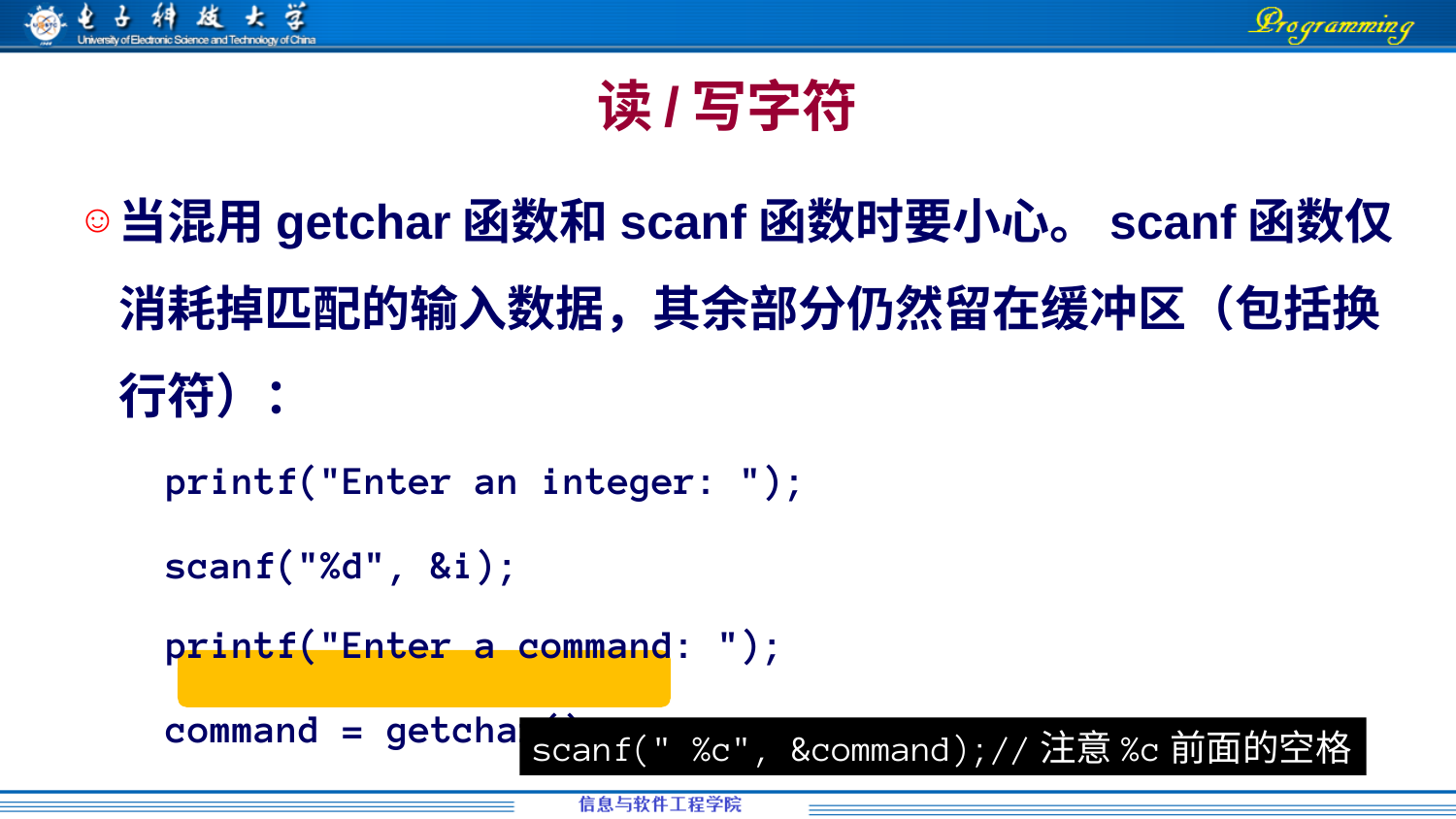

# 读/写字符
当混用getchar函数和scanf函数时要小心。scanf函数仅消耗掉匹配的输入数据，其余部分仍然留在缓冲区（包括换行符）：
	printf("Enter an integer: ");
	scanf("%d", &i);
	printf("Enter a command: ");
	command = getchar();

scanf(" %c", &command);//注意%c前面的空格